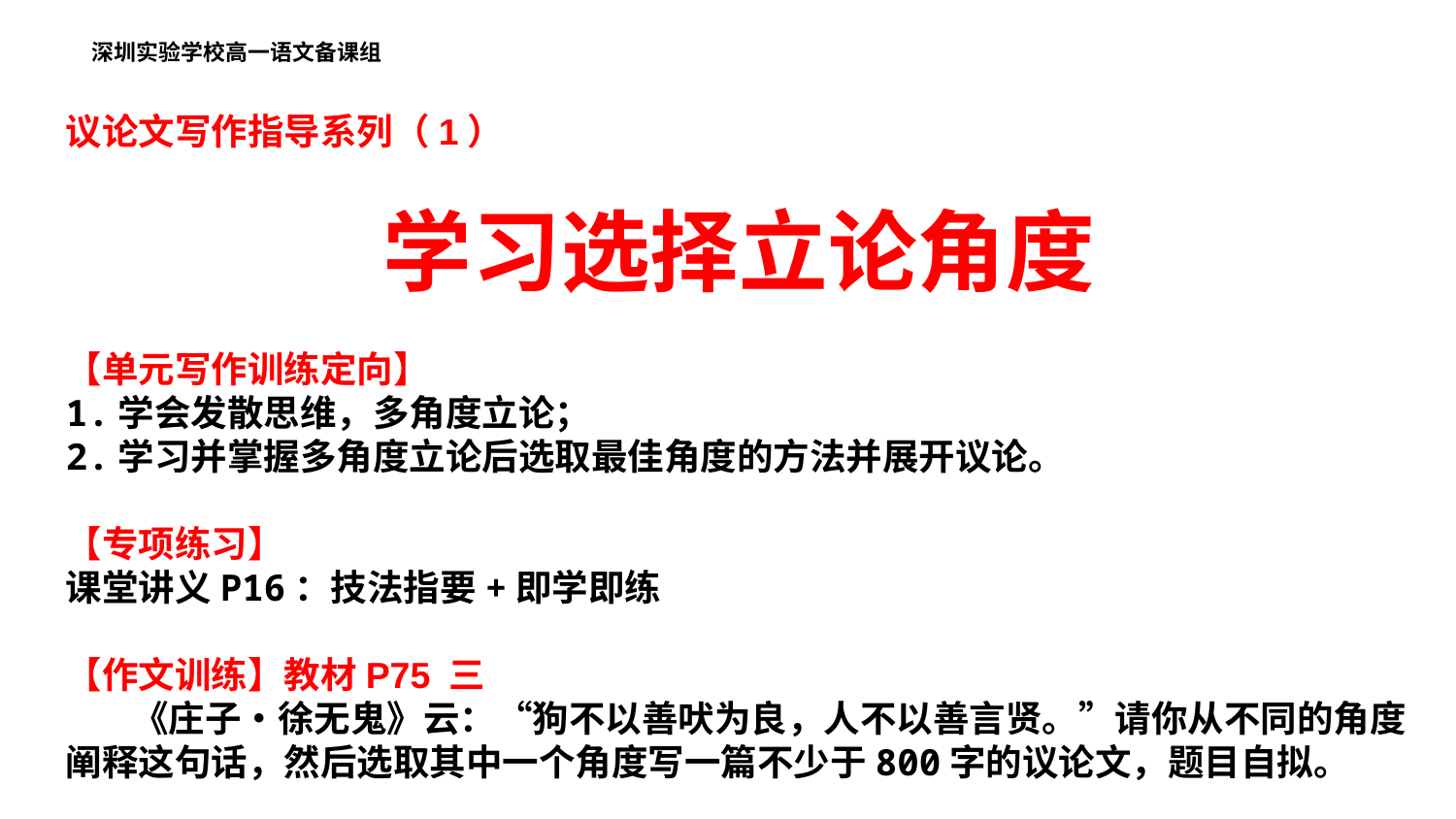

深圳实验学校高一语文备课组

议论文写作指导系列（1）

学习选择立论角度

【单元写作训练定向】
1.学会发散思维，多角度立论；
2.学习并掌握多角度立论后选取最佳角度的方法并展开议论。

【专项练习】
课堂讲义P16：技法指要+即学即练

【作文训练】教材P75 三
       《庄子•徐无鬼》云：“狗不以善吠为良，人不以善言贤。”请你从不同的角度阐释这句话，然后选取其中一个角度写一篇不少于800字的议论文，题目自拟。